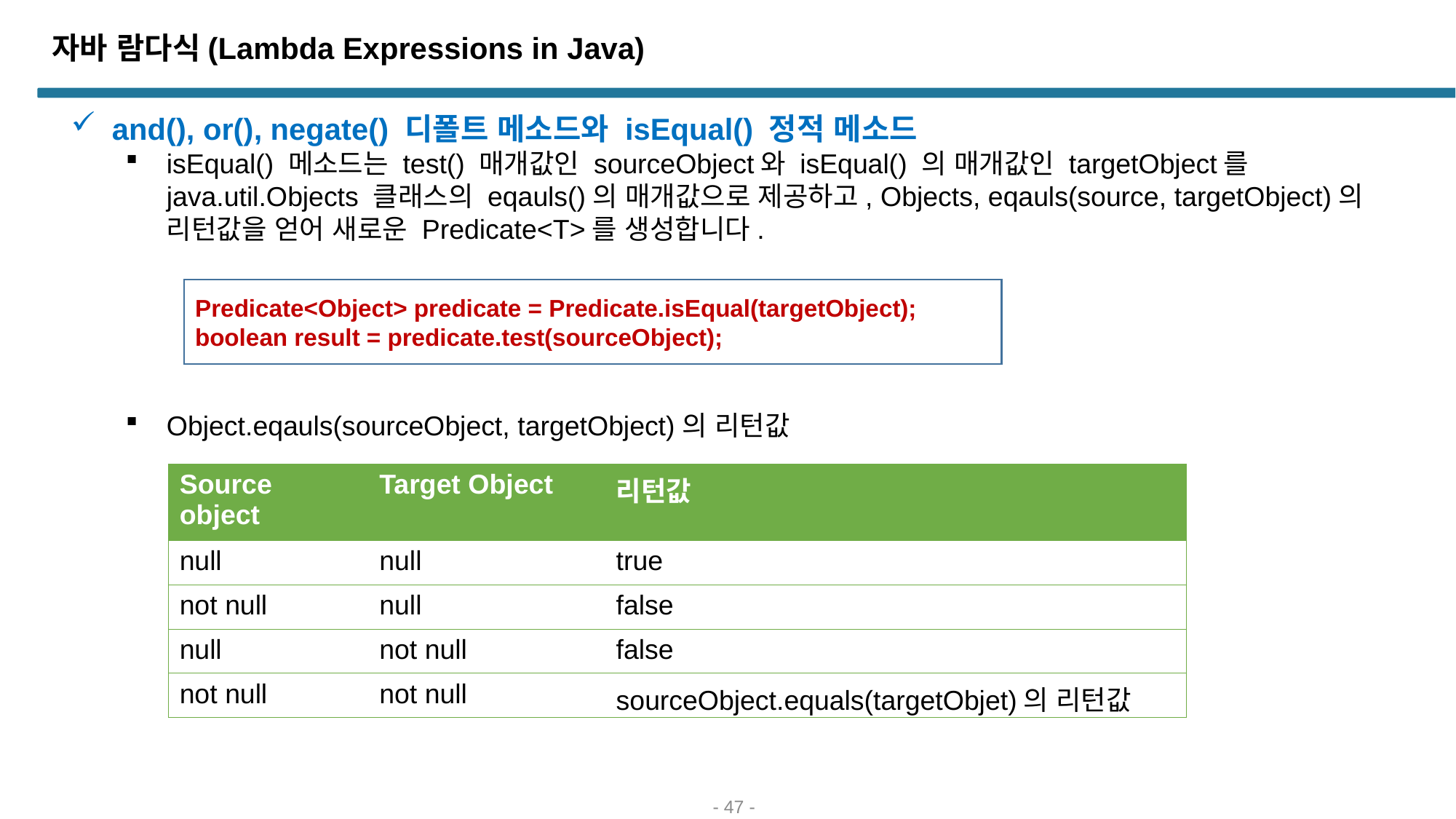

# 자바 람다식(Lambda Expressions in Java)
and(), or(), negate() 디폴트 메소드와 isEqual() 정적 메소드
isEqual() 메소드는 test() 매개값인 sourceObject와 isEqual() 의 매개값인 targetObject를 java.util.Objects 클래스의 eqauls()의 매개값으로 제공하고, Objects, eqauls(source, targetObject)의 리턴값을 얻어 새로운 Predicate<T>를 생성합니다.

Object.eqauls(sourceObject, targetObject)의 리턴값
Predicate<Object> predicate = Predicate.isEqual(targetObject);
boolean result = predicate.test(sourceObject);
| Source object | Target Object | 리턴값 |
| --- | --- | --- |
| null | null | true |
| not null | null | false |
| null | not null | false |
| not null | not null | sourceObject.equals(targetObjet)의 리턴값 |
- 47 -